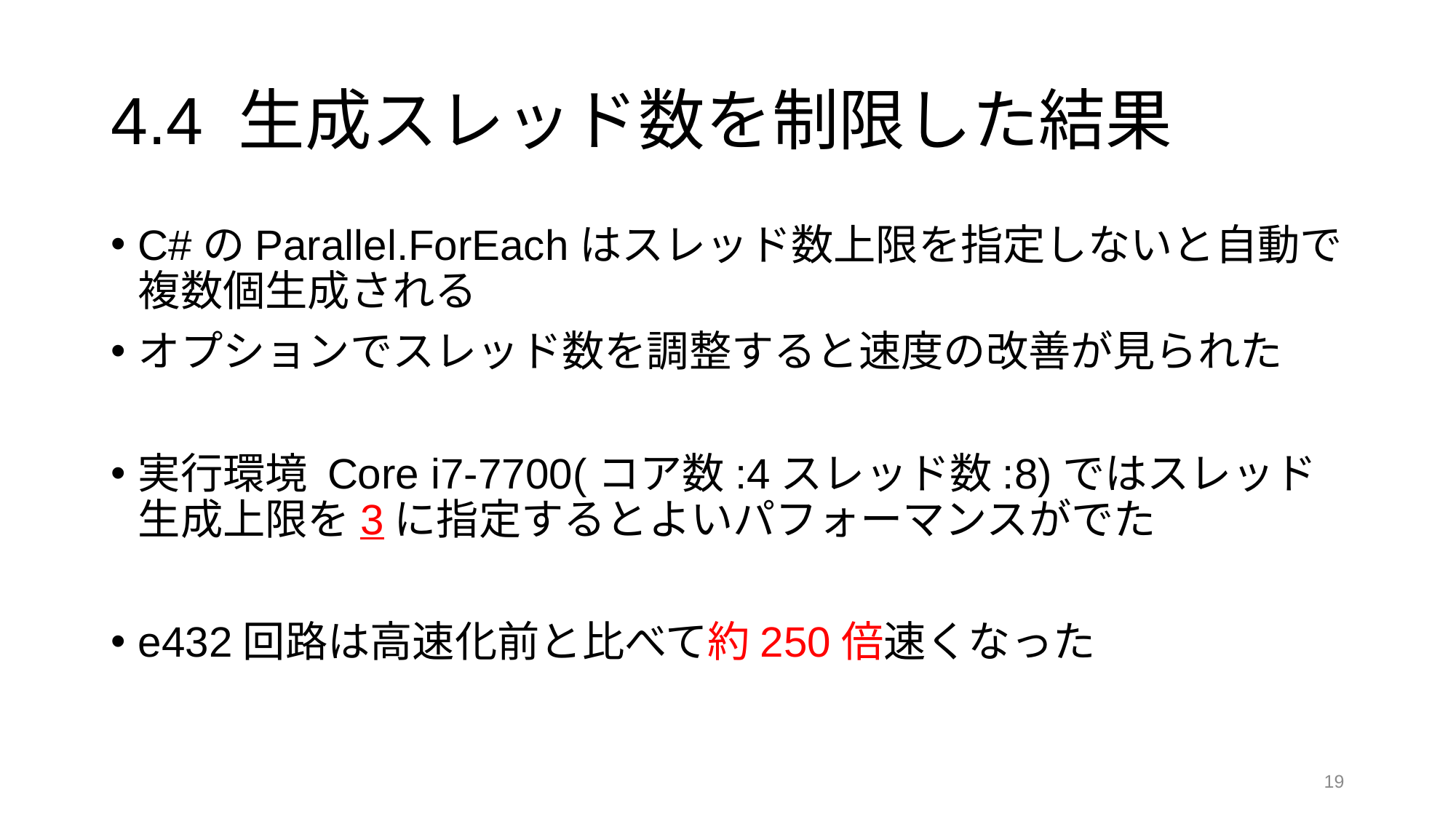

# 4.4 生成スレッド数を制限した結果
C#のParallel.ForEachはスレッド数上限を指定しないと自動で複数個生成される
オプションでスレッド数を調整すると速度の改善が見られた

実行環境 Core i7-7700(コア数:4スレッド数:8)ではスレッド生成上限を3に指定するとよいパフォーマンスがでた

e432回路は高速化前と比べて約250倍速くなった
19